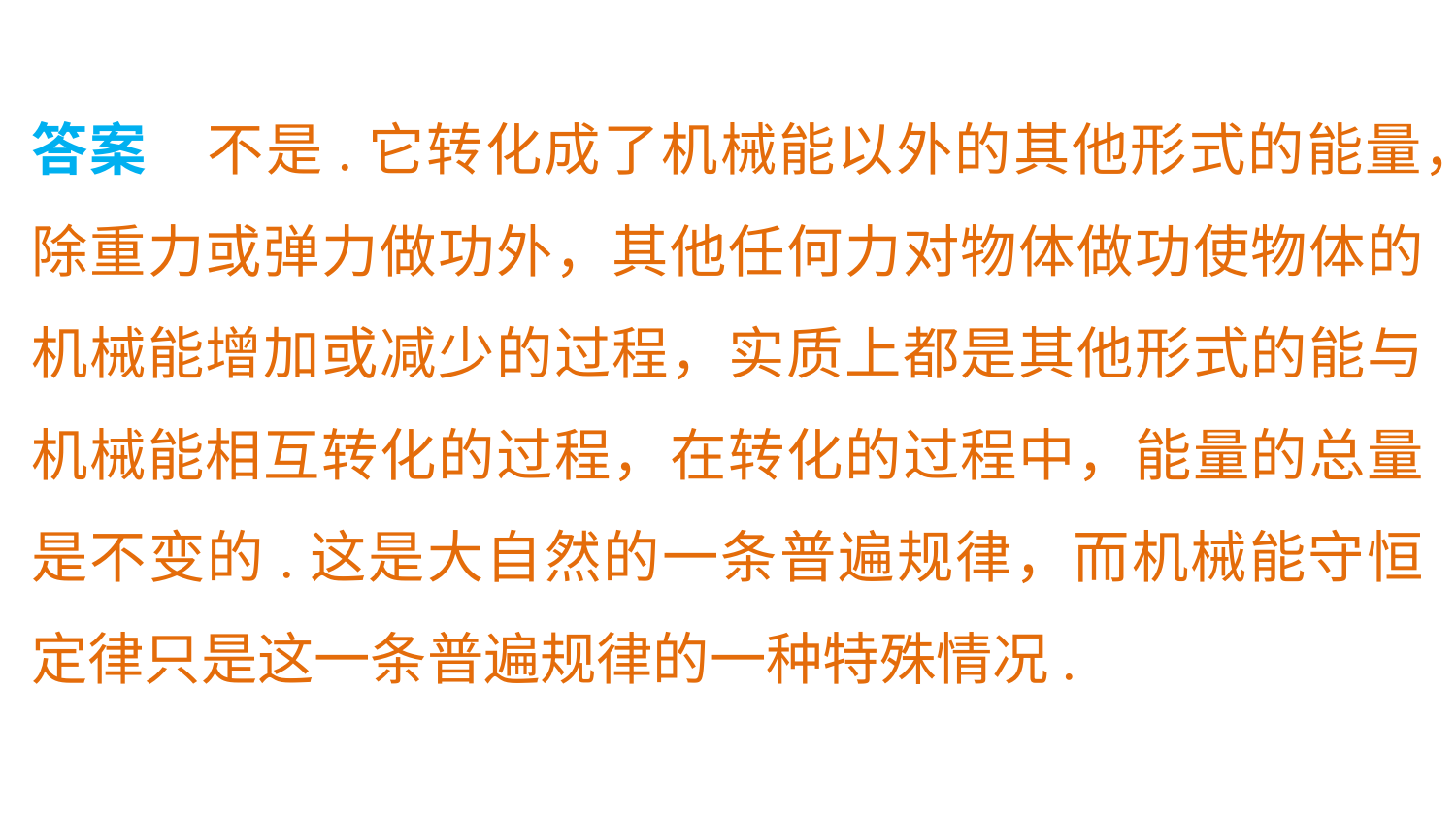

答案　不是.它转化成了机械能以外的其他形式的能量，除重力或弹力做功外，其他任何力对物体做功使物体的机械能增加或减少的过程，实质上都是其他形式的能与机械能相互转化的过程，在转化的过程中，能量的总量是不变的.这是大自然的一条普遍规律，而机械能守恒定律只是这一条普遍规律的一种特殊情况.